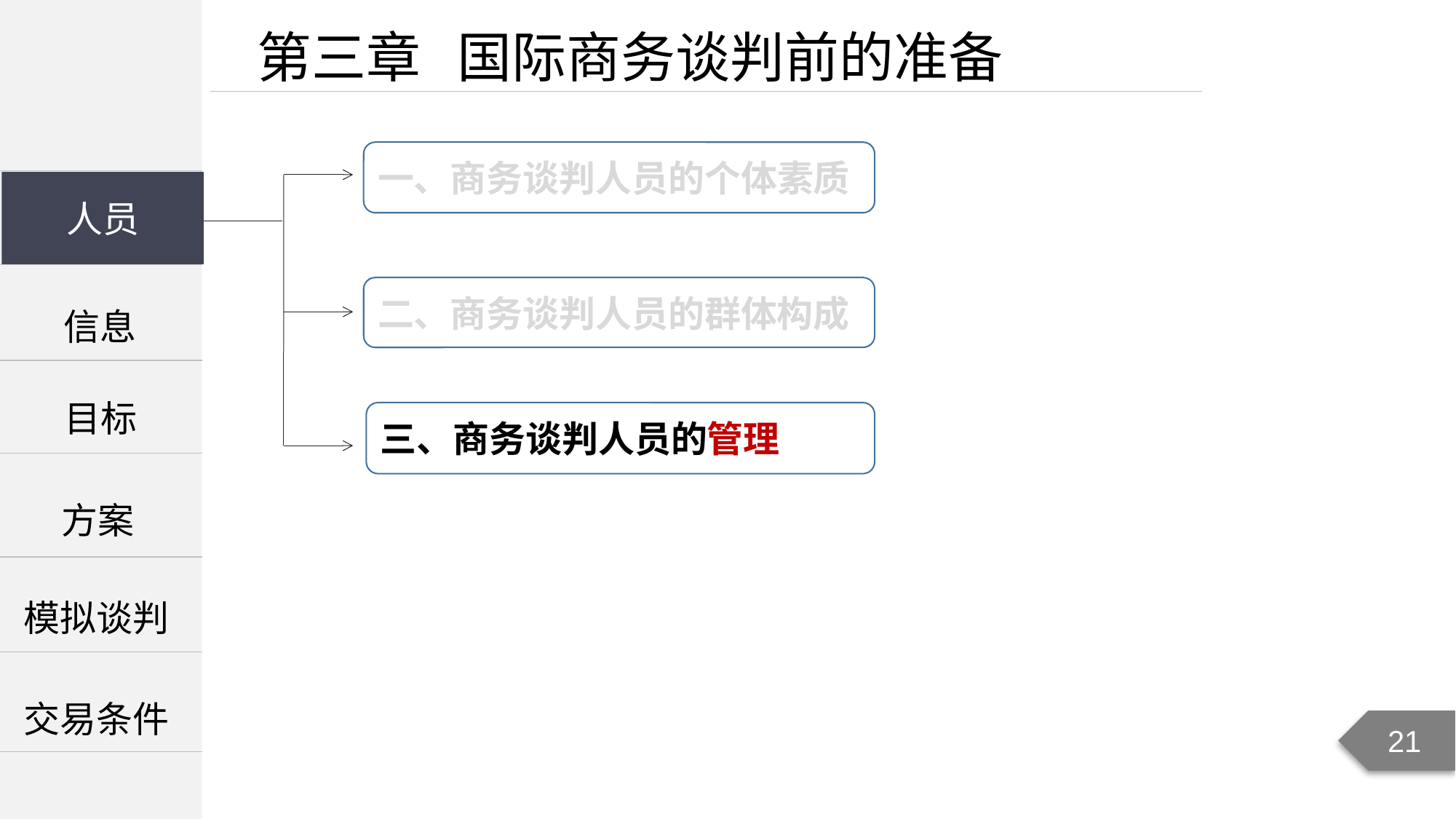

第三章   国际商务谈判前的准备
一、商务谈判人员的个体素质
|  |
| --- |
|  |
|  |
人员

人员
信息
二、商务谈判人员的群体构成
目标
三、商务谈判人员的管理
方案
模拟谈判
交易条件
21